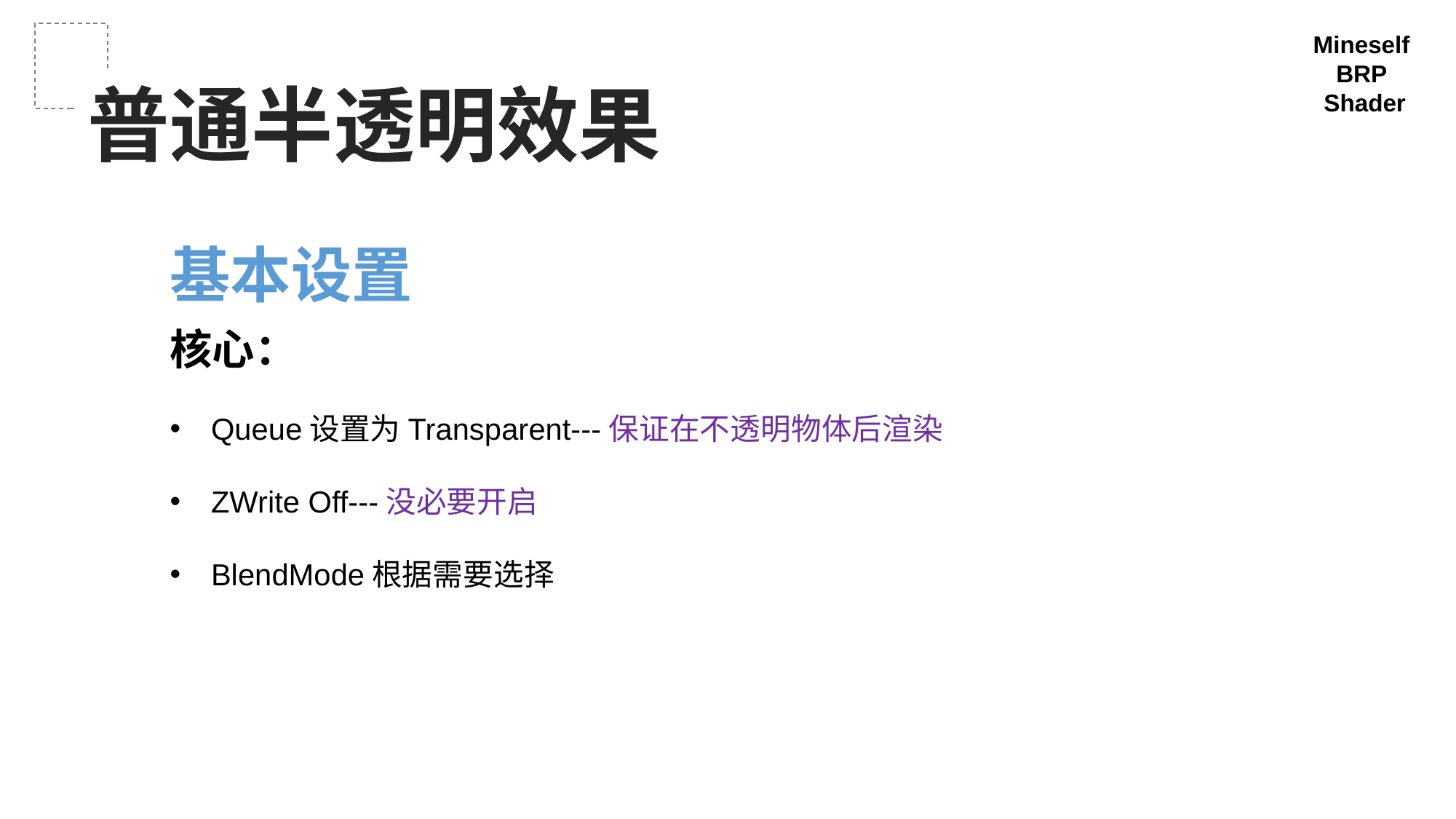

Mineself
BRP
Shader

普通半透明效果
基本设置
核心：

Queue设置为Transparent---保证在不透明物体后渲染

ZWrite Off---没必要开启

BlendMode根据需要选择